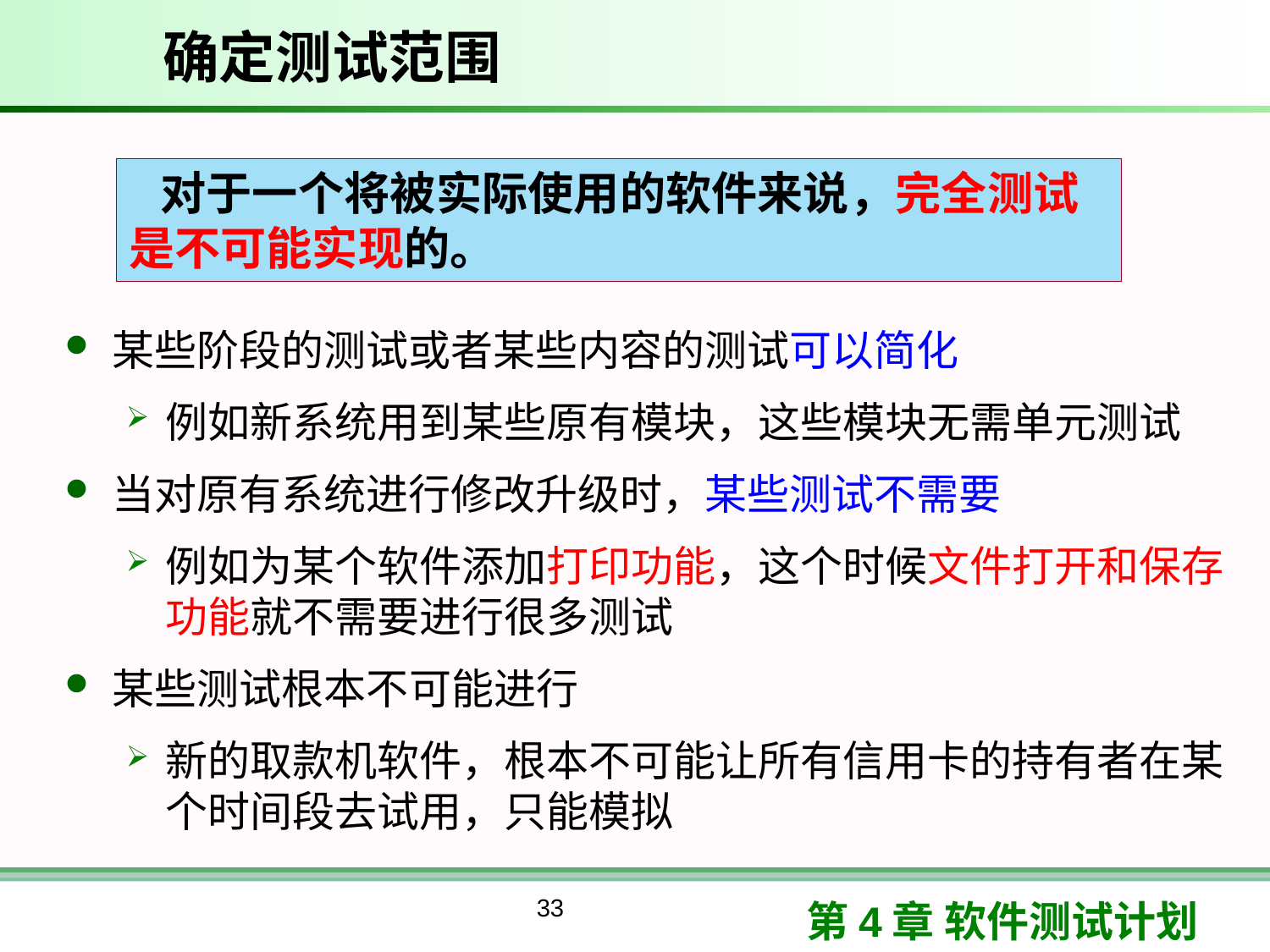

# 确定测试范围
  对于一个将被实际使用的软件来说，完全测试是不可能实现的。
某些阶段的测试或者某些内容的测试可以简化
例如新系统用到某些原有模块，这些模块无需单元测试
当对原有系统进行修改升级时，某些测试不需要
例如为某个软件添加打印功能，这个时候文件打开和保存功能就不需要进行很多测试
某些测试根本不可能进行
新的取款机软件，根本不可能让所有信用卡的持有者在某个时间段去试用，只能模拟
33